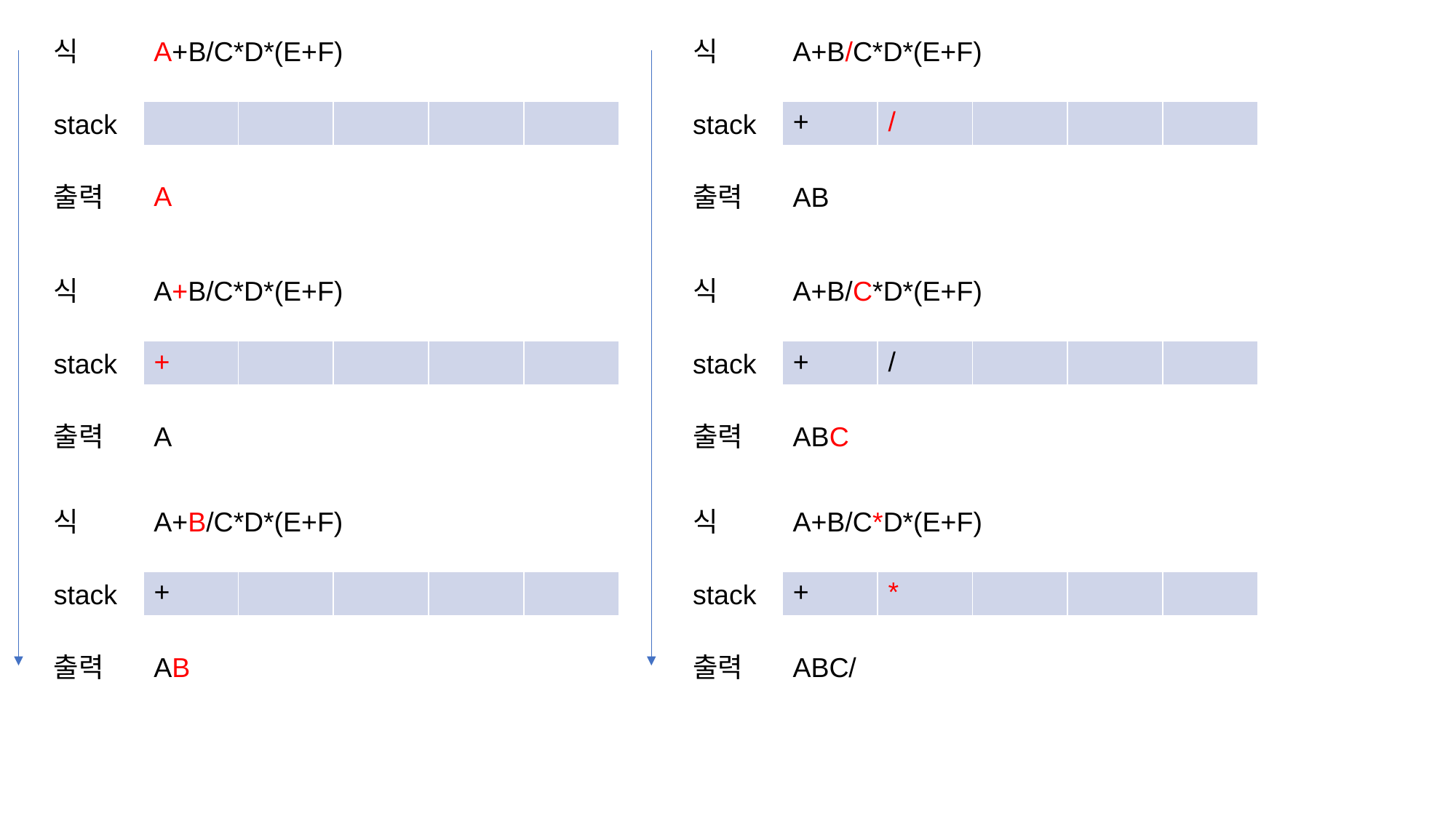

식
A+B/C*D*(E+F)
식
A+B/C*D*(E+F)
|  |  |  |  |  |
| --- | --- | --- | --- | --- |
| + | / |  |  |  |
| --- | --- | --- | --- | --- |
stack
stack
A
출력
출력
AB
식
A+B/C*D*(E+F)
식
A+B/C*D*(E+F)
| + | / |  |  |  |
| --- | --- | --- | --- | --- |
| + |  |  |  |  |
| --- | --- | --- | --- | --- |
stack
stack
출력
출력
ABC
A
식
A+B/C*D*(E+F)
식
A+B/C*D*(E+F)
| + |  |  |  |  |
| --- | --- | --- | --- | --- |
| + | \* |  |  |  |
| --- | --- | --- | --- | --- |
stack
stack
출력
출력
AB
ABC/